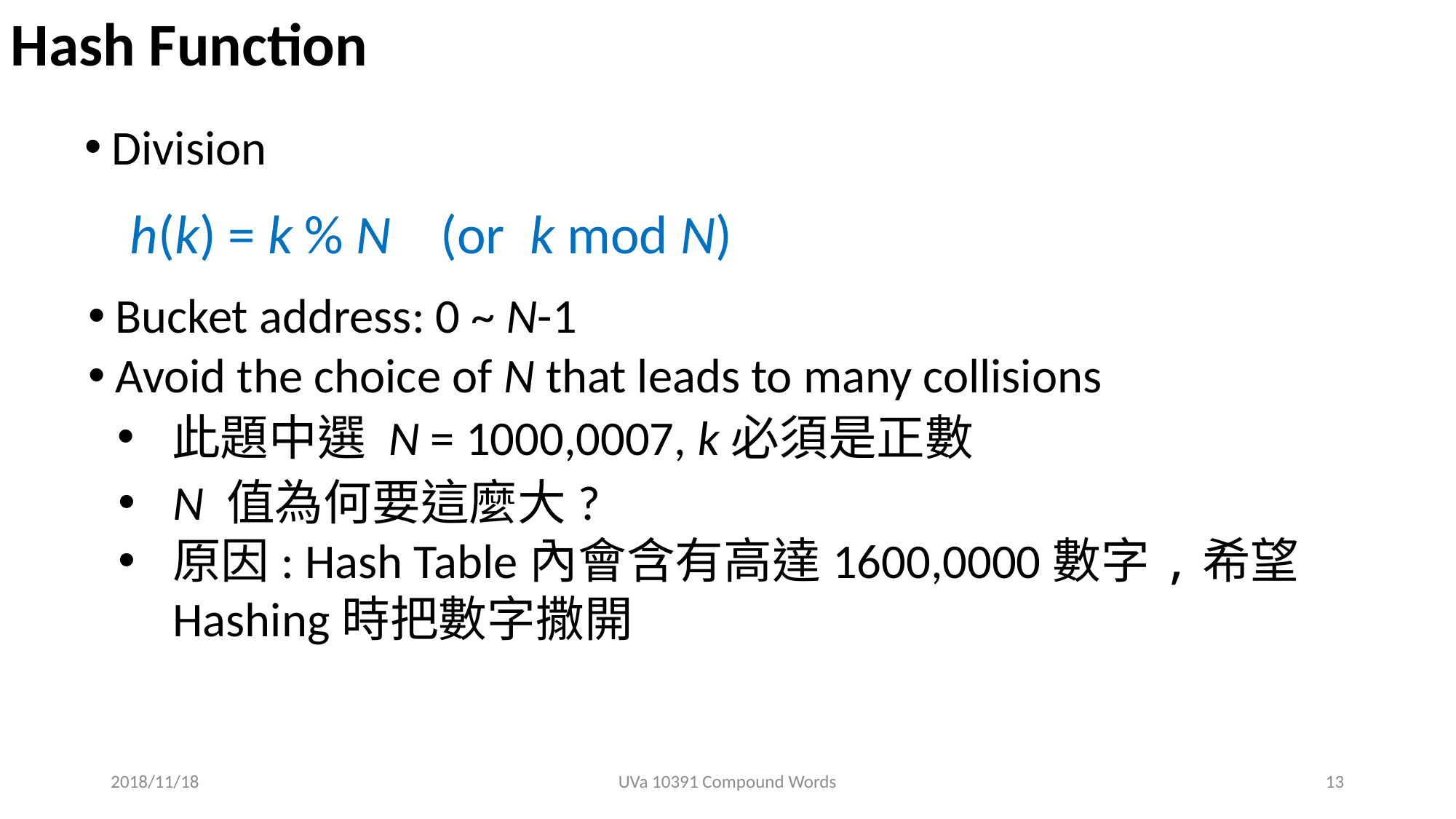

Hash Function
Division
h(k) = k % N    (or  k mod N)
Bucket address: 0 ~ N-1
Avoid the choice of N that leads to many collisions

此題中選 N = 1000,0007, k必須是正數
N 值為何要這麼大?
原因: Hash Table內會含有高達1600,0000數字,希望Hashing時把數字撒開
2018/11/18
UVa 10391 Compound Words
13